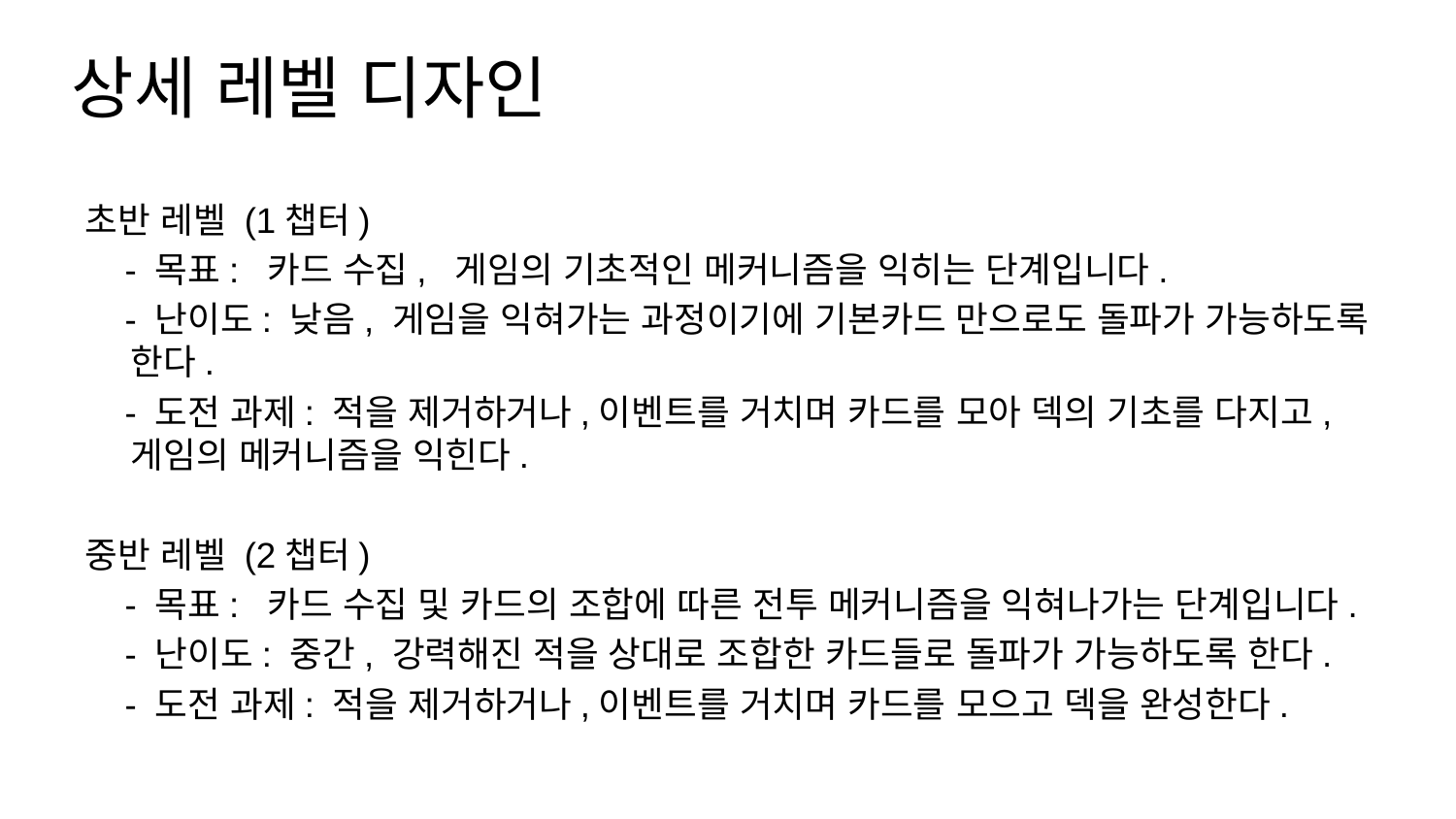

상세 레벨 디자인
초반 레벨 (1챕터)
    - 목표:  카드 수집,  게임의 기초적인 메커니즘을 익히는 단계입니다.
    - 난이도: 낮음, 게임을 익혀가는 과정이기에 기본카드 만으로도 돌파가 가능하도록 한다.
    - 도전 과제: 적을 제거하거나,이벤트를 거치며 카드를 모아 덱의 기초를 다지고, 게임의 메커니즘을 익힌다.

중반 레벨 (2챕터)
    - 목표:  카드 수집 및 카드의 조합에 따른 전투 메커니즘을 익혀나가는 단계입니다.
    - 난이도: 중간, 강력해진 적을 상대로 조합한 카드들로 돌파가 가능하도록 한다.
    - 도전 과제: 적을 제거하거나,이벤트를 거치며 카드를 모으고 덱을 완성한다.